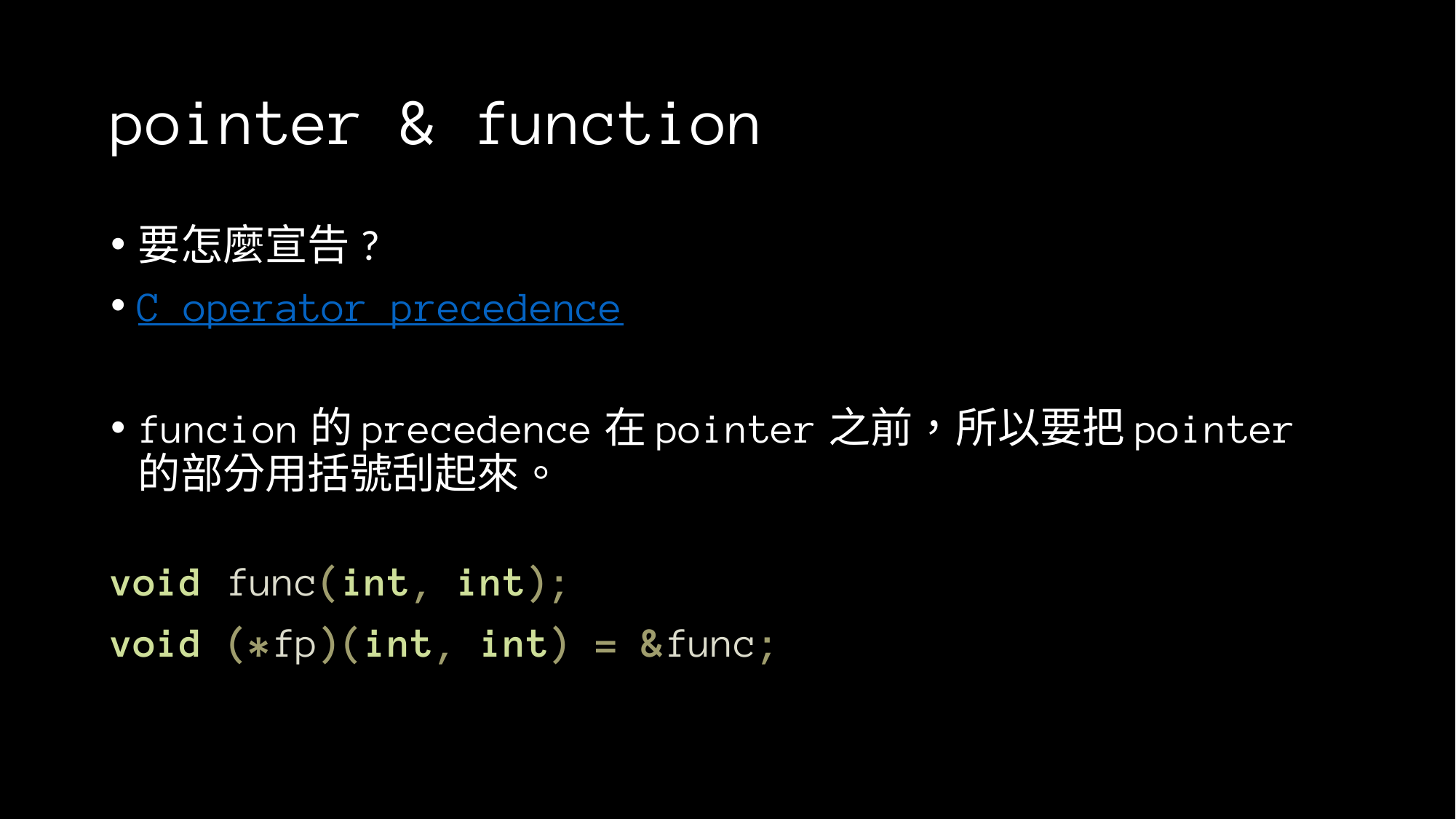

# pointer & function
要怎麼宣告?
C operator precedence

funcion的precedence在pointer之前，所以要把pointer的部分用括號刮起來。
void func(int, int);
void (*fp)(int, int) = &func;